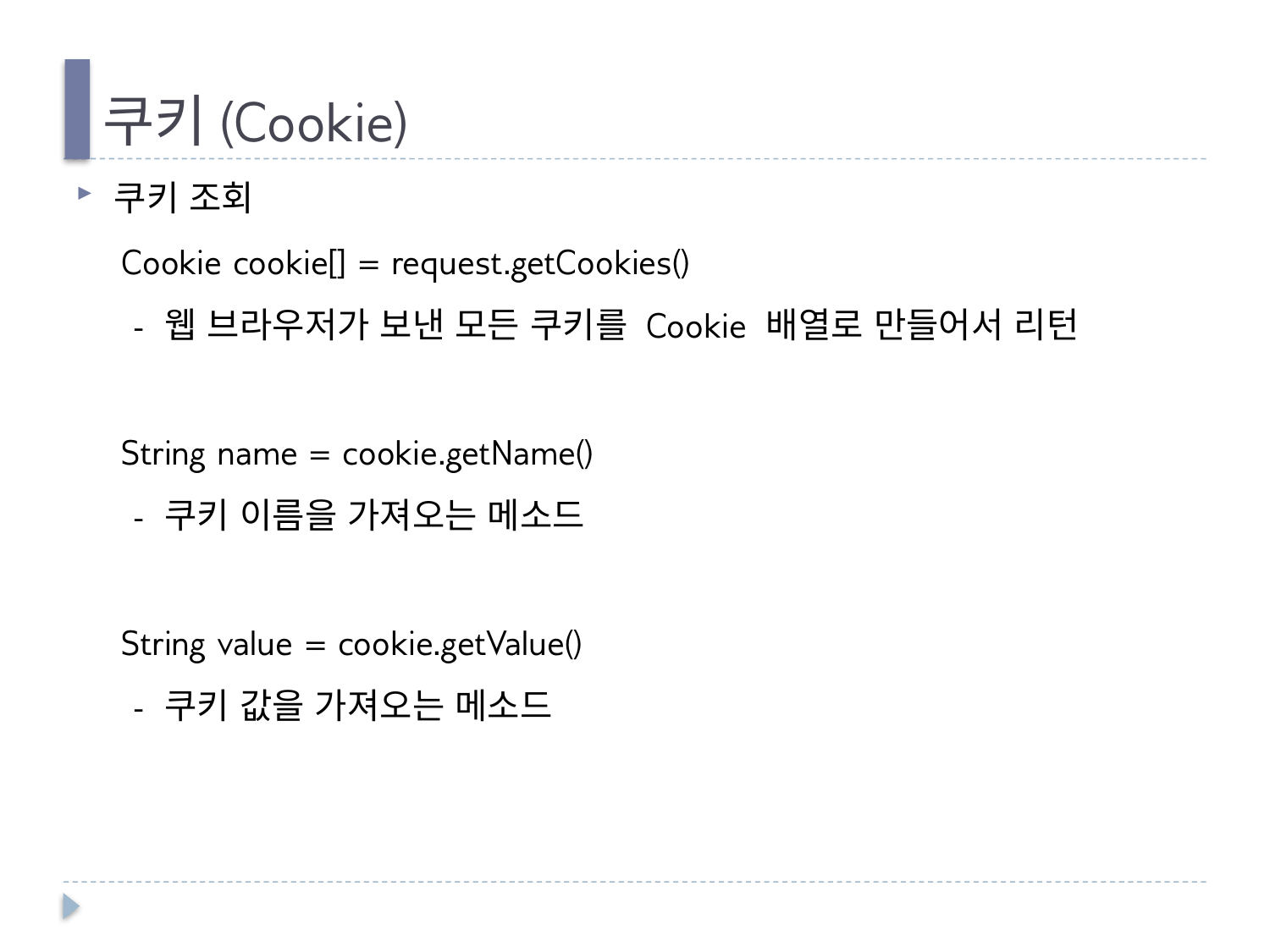

# 쿠키(Cookie)
쿠키 조회

Cookie cookie[] = request.getCookies()
 - 웹 브라우저가 보낸 모든 쿠키를 Cookie 배열로 만들어서 리턴

String name = cookie.getName()
 - 쿠키 이름을 가져오는 메소드

String value = cookie.getValue()
 - 쿠키 값을 가져오는 메소드